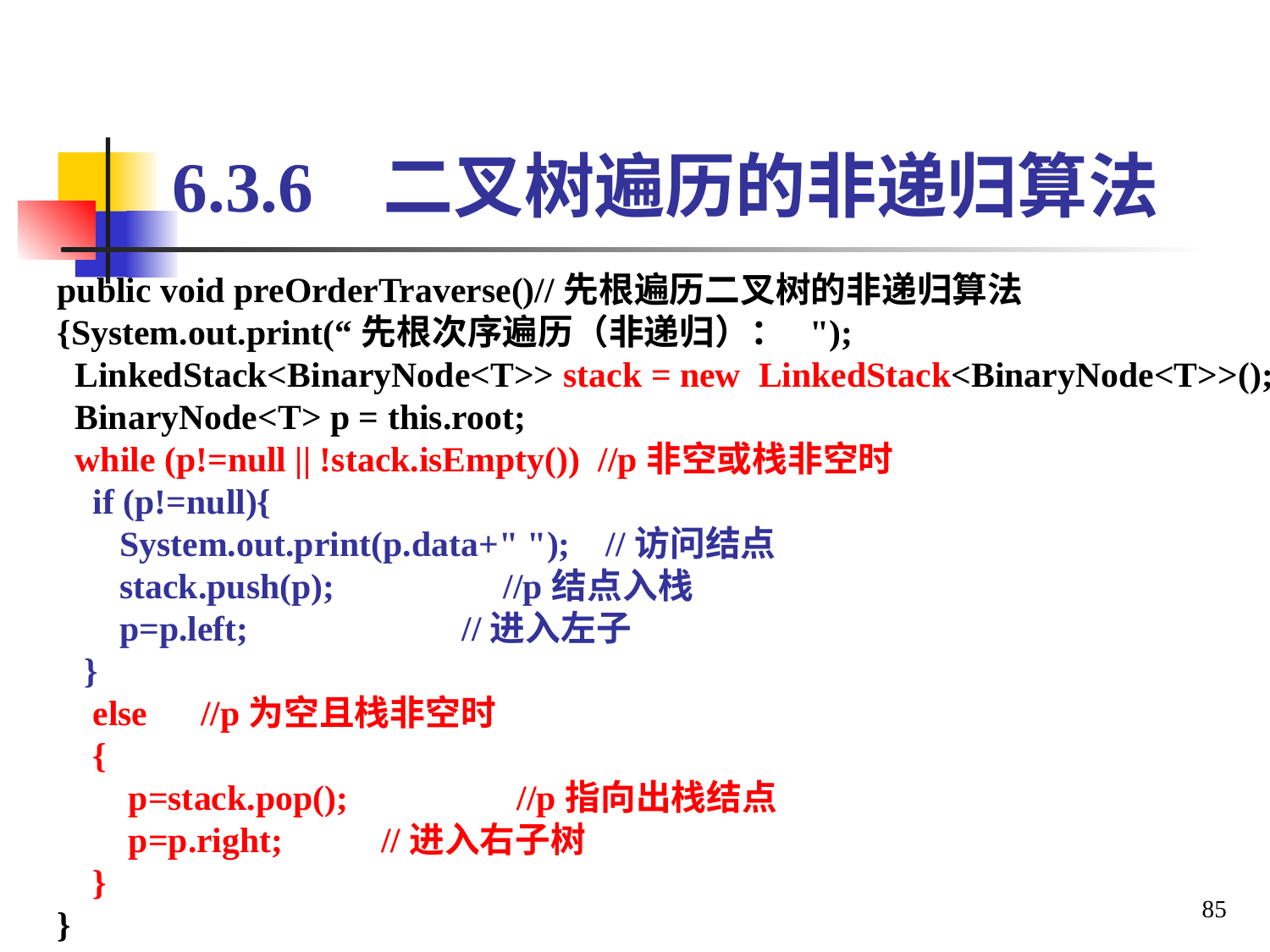

# 6.3.6   二叉树遍历的非递归算法
public void preOrderTraverse()//先根遍历二叉树的非递归算法
{System.out.print(“先根次序遍历（非递归）：  ");
  LinkedStack<BinaryNode<T>> stack = new  LinkedStack<BinaryNode<T>>();
  BinaryNode<T> p = this.root;
  while (p!=null || !stack.isEmpty())  //p非空或栈非空时
    if (p!=null){
       System.out.print(p.data+" ");    //访问结点
       stack.push(p);                   //p结点入栈
       p=p.left;                        //进入左子
   }
    else      //p为空且栈非空时
    {
        p=stack.pop();                   //p指向出栈结点
        p=p.right;           //进入右子树
    }
}
85